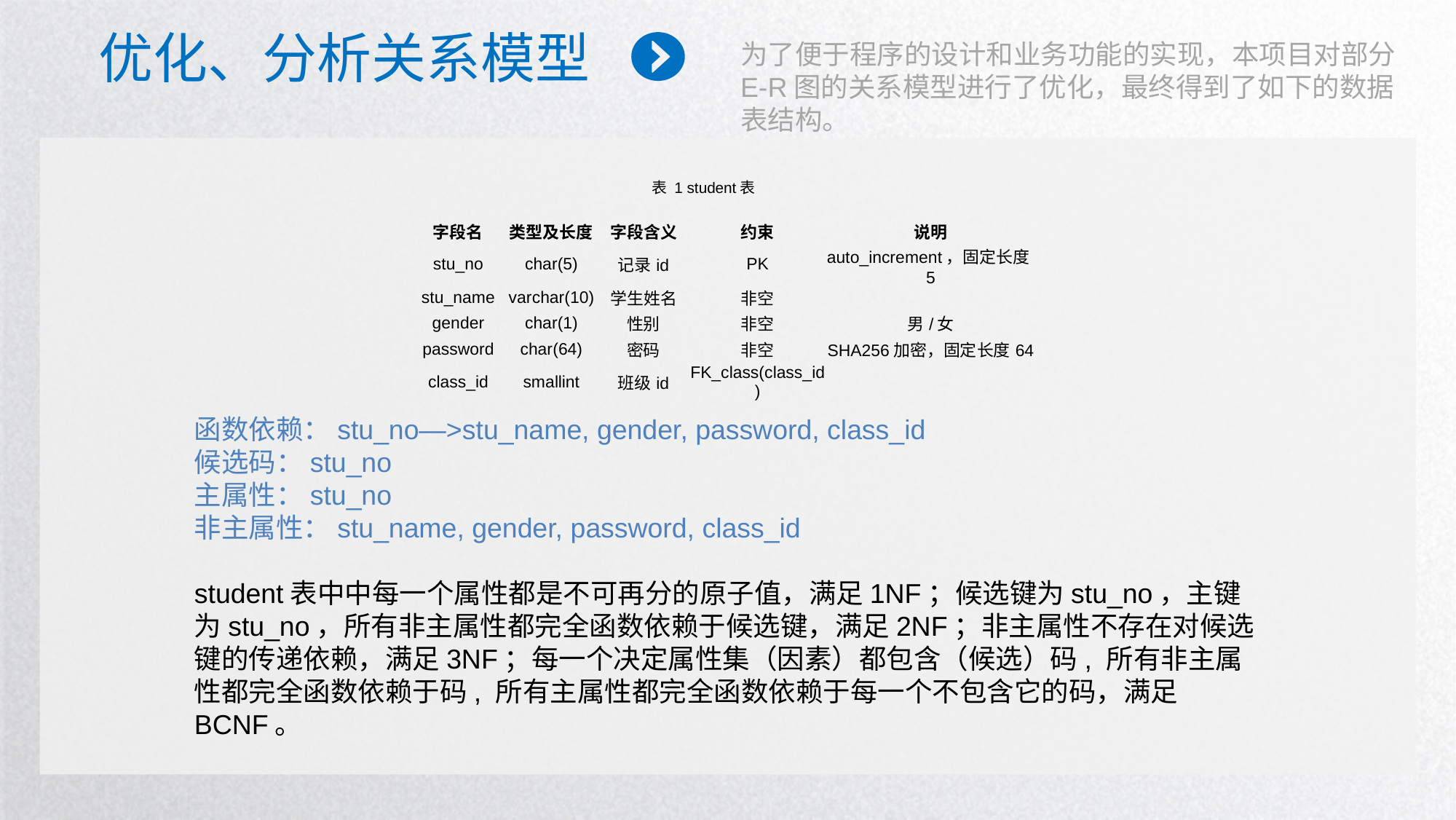

优化、分析关系模型

为了便于程序的设计和业务功能的实现，本项目对部分E-R图的关系模型进行了优化，最终得到了如下的数据表结构。

表 1 student表
| 字段名 | 类型及长度 | 字段含义 | 约束 | 说明 |
| --- | --- | --- | --- | --- |
| stu\_no | char(5) | 记录id | PK | auto\_increment，固定长度5 |
| stu\_name | varchar(10) | 学生姓名 | 非空 |  |
| gender | char(1) | 性别 | 非空 | 男/女 |
| password | char(64) | 密码 | 非空 | SHA256加密，固定长度64 |
| class\_id | smallint | 班级id | FK\_class(class\_id) |  |

函数依赖：stu_no—>stu_name, gender, password, class_id
候选码：stu_no
主属性：stu_no
非主属性：stu_name, gender, password, class_id

student表中中每一个属性都是不可再分的原子值，满足1NF；候选键为stu_no，主键为stu_no，所有非主属性都完全函数依赖于候选键，满足2NF；非主属性不存在对候选键的传递依赖，满足3NF；每一个决定属性集（因素）都包含（候选）码, 所有非主属性都完全函数依赖于码, 所有主属性都完全函数依赖于每一个不包含它的码，满足BCNF。